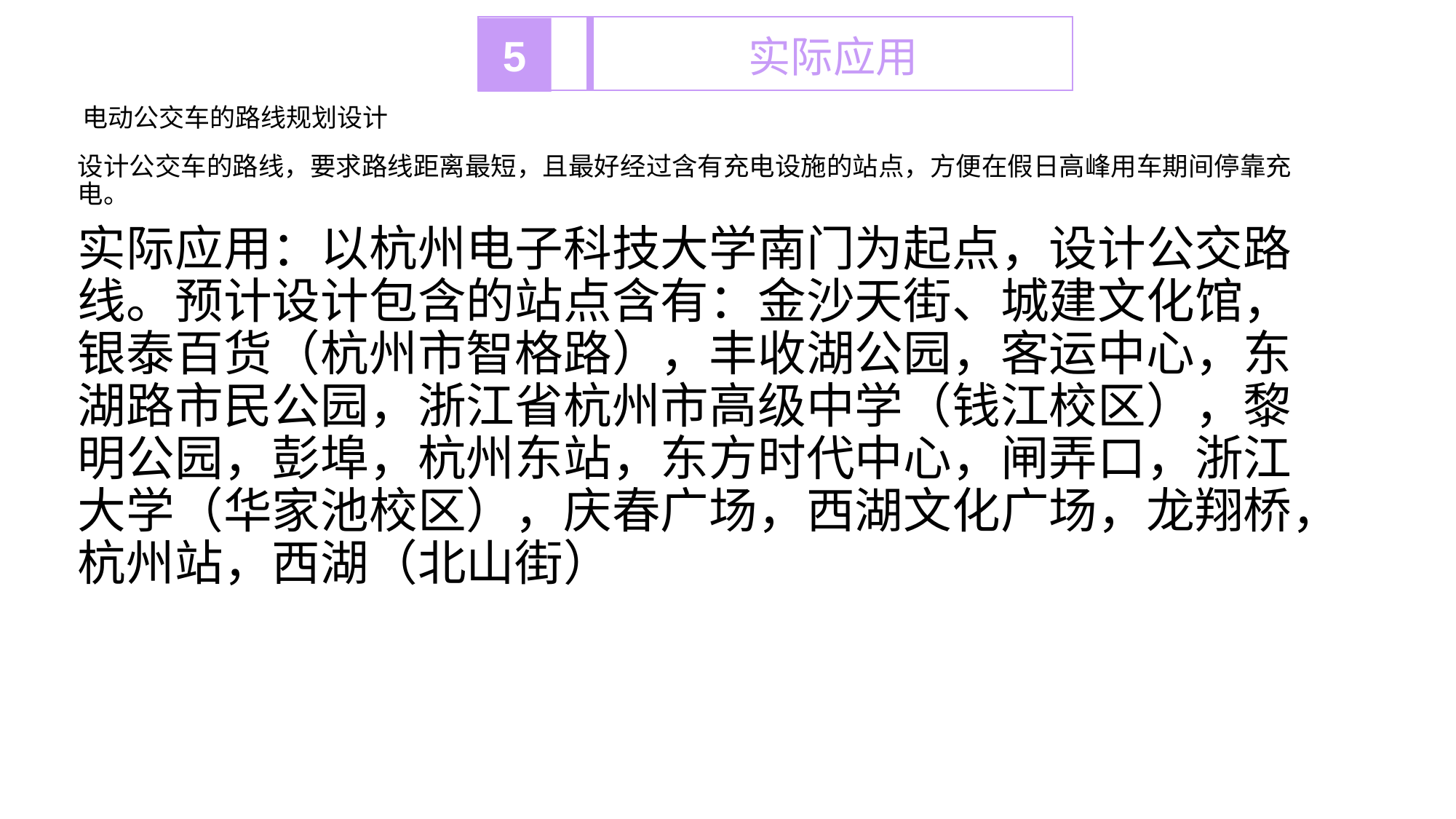

5
实际应用
# 电动公交车的路线规划设计
设计公交车的路线，要求路线距离最短，且最好经过含有充电设施的站点，方便在假日高峰用车期间停靠充电。
实际应用：以杭州电子科技大学南门为起点，设计公交路线。预计设计包含的站点含有：金沙天街、城建文化馆，银泰百货（杭州市智格路），丰收湖公园，客运中心，东湖路市民公园，浙江省杭州市高级中学（钱江校区），黎明公园，彭埠，杭州东站，东方时代中心，闸弄口，浙江大学（华家池校区），庆春广场，西湖文化广场，龙翔桥，杭州站，西湖（北山街）